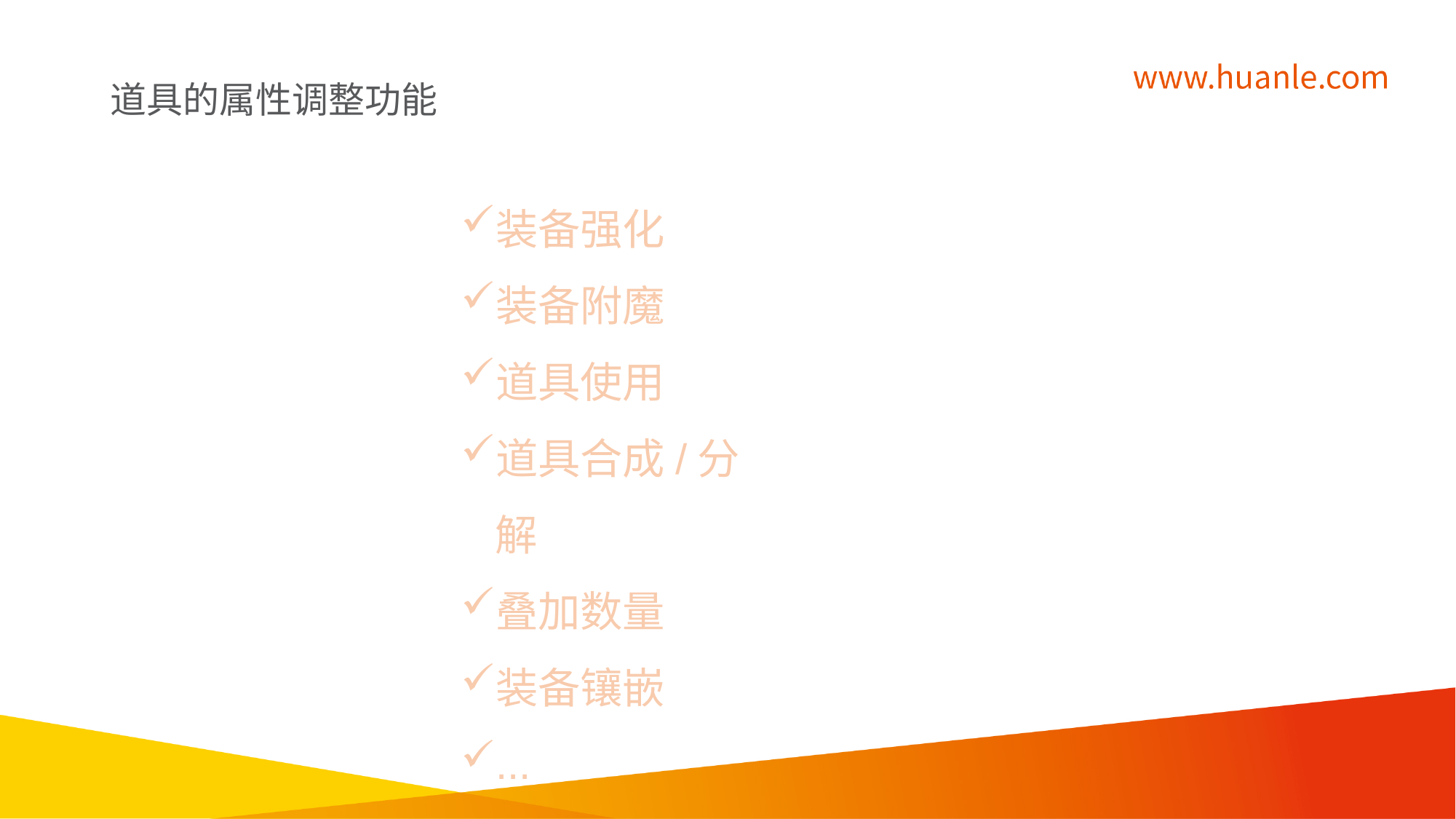

道具的属性调整功能
装备强化
装备附魔
道具使用
道具合成/分解
叠加数量
装备镶嵌
...